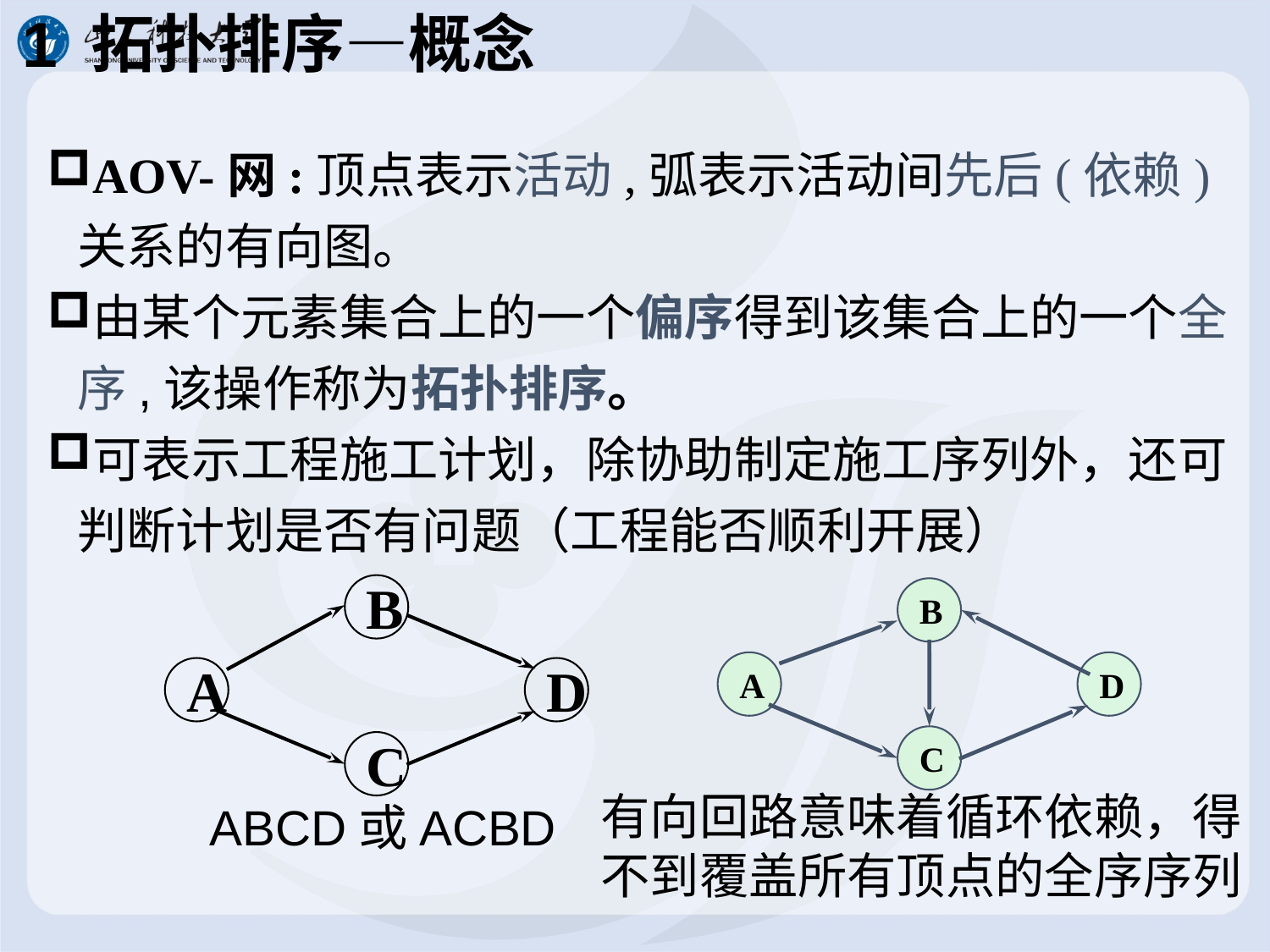

# 1 拓扑排序—概念
AOV-网:顶点表示活动,弧表示活动间先后(依赖)关系的有向图。
由某个元素集合上的一个偏序得到该集合上的一个全序,该操作称为拓扑排序。
可表示工程施工计划，除协助制定施工序列外，还可判断计划是否有问题（工程能否顺利开展）
B

A
D

C
B

A
D

C
有向回路意味着循环依赖，得不到覆盖所有顶点的全序序列
ABCD或ACBD